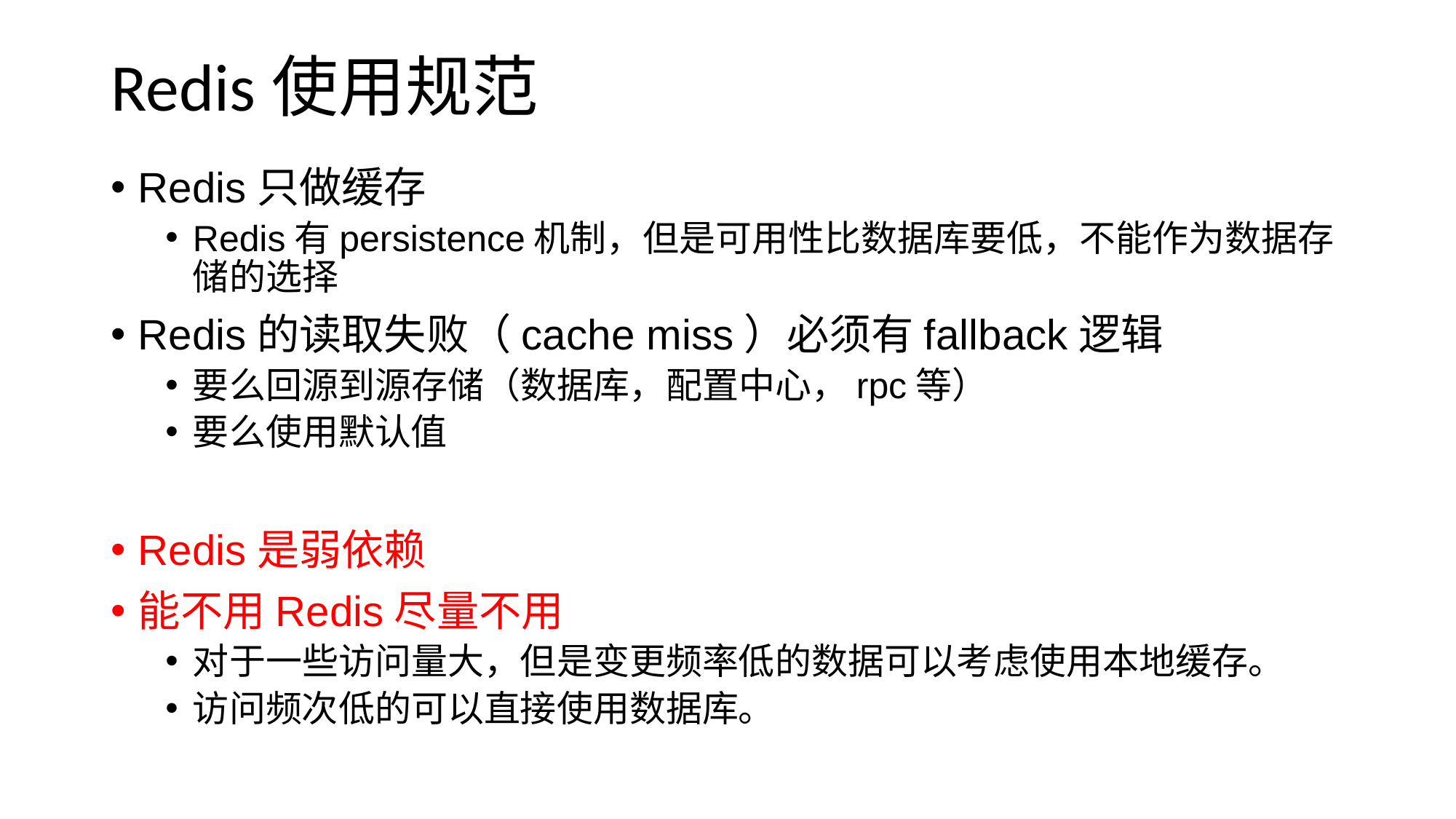

# Redis使用规范
Redis只做缓存
Redis有persistence机制，但是可用性比数据库要低，不能作为数据存储的选择
Redis的读取失败（cache miss）必须有fallback逻辑
要么回源到源存储（数据库，配置中心，rpc等）
要么使用默认值

Redis是弱依赖
能不用Redis尽量不用
对于一些访问量大，但是变更频率低的数据可以考虑使用本地缓存。
访问频次低的可以直接使用数据库。